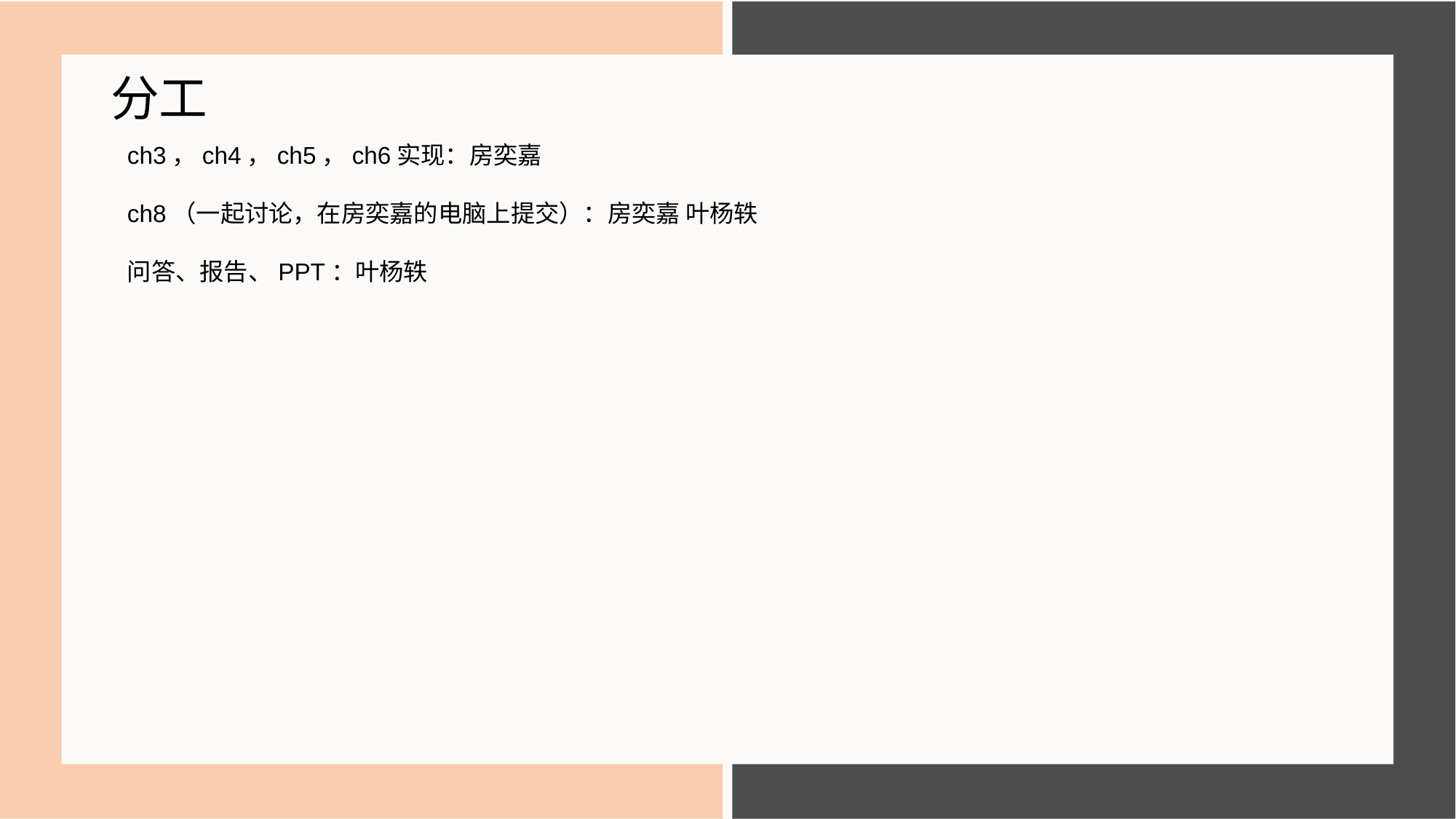

分工
ch3，ch4，ch5，ch6实现：房奕嘉

ch8（一起讨论，在房奕嘉的电脑上提交）：房奕嘉 叶杨轶

问答、报告、PPT：叶杨轶